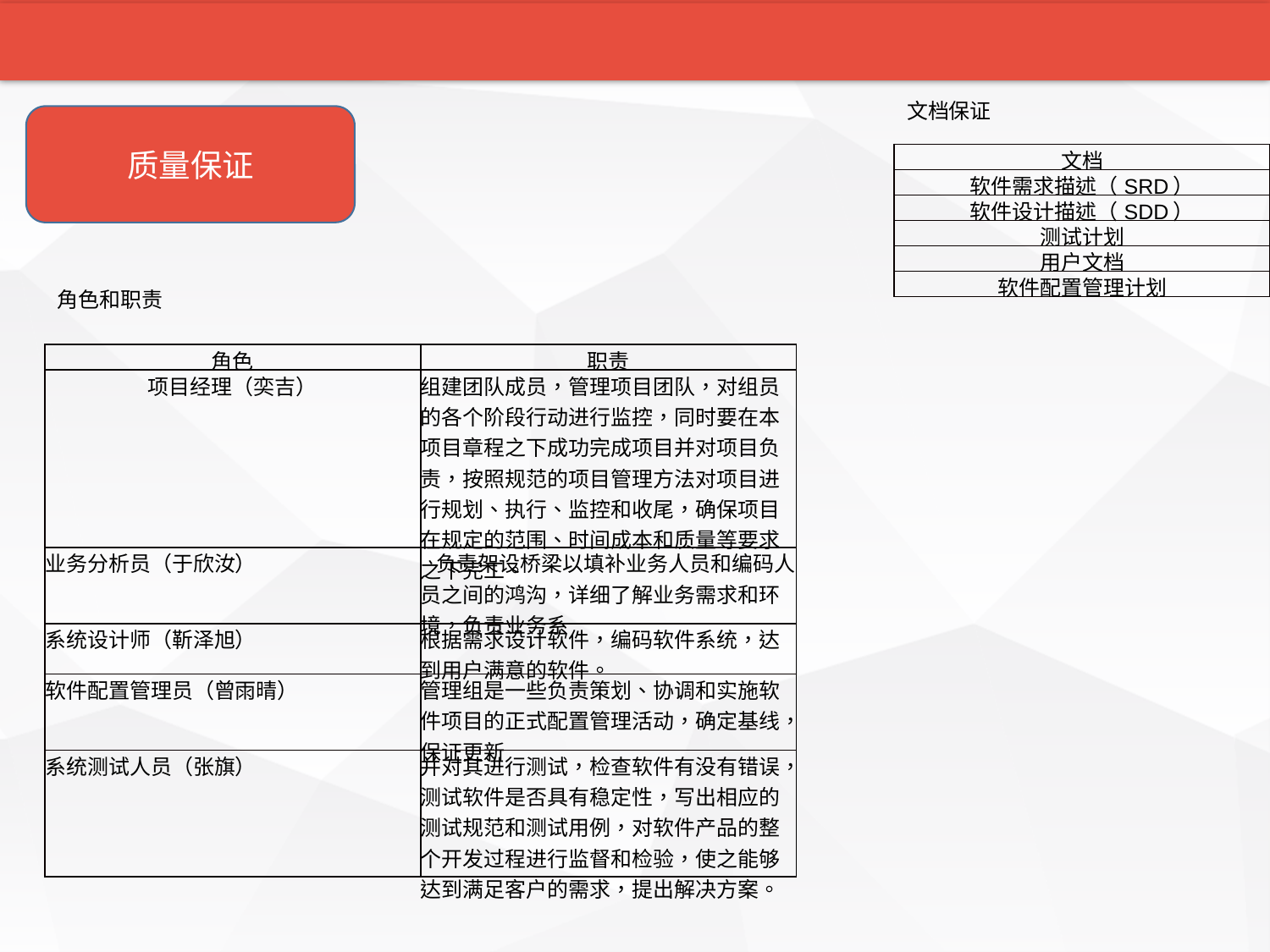

介绍
项目说明
项目计划
支持条件
计划要点
成员分工

文档保证
质量保证
| 文档 |
| --- |
| 软件需求描述（SRD） |
| 软件设计描述（SDD） |
| 测试计划 |
| 用户文档 |
| 软件配置管理计划 |
角色和职责
| 角色 | 职责 |
| --- | --- |
| 项目经理（奕吉） | 组建团队成员，管理项目团队，对组员的各个阶段行动进行监控，同时要在本项目章程之下成功完成项目并对项目负责，按照规范的项目管理方法对项目进行规划、执行、监控和收尾，确保项目在规定的范围、时间成本和质量等要求之下完工。 |
| 业务分析员（于欣汝） | 负责架设桥梁以填补业务人员和编码人员之间的鸿沟，详细了解业务需求和环境，负责业务系 |
| 系统设计师（靳泽旭） | 根据需求设计软件，编码软件系统，达到用户满意的软件。 |
| 软件配置管理员（曾雨晴） | 管理组是一些负责策划、协调和实施软件项目的正式配置管理活动，确定基线，保证更新 |
| 系统测试人员（张旗） | 并对其进行测试，检查软件有没有错误，测试软件是否具有稳定性，写出相应的测试规范和测试用例，对软件产品的整个开发过程进行监督和检验，使之能够达到满足客户的需求，提出解决方案。 |